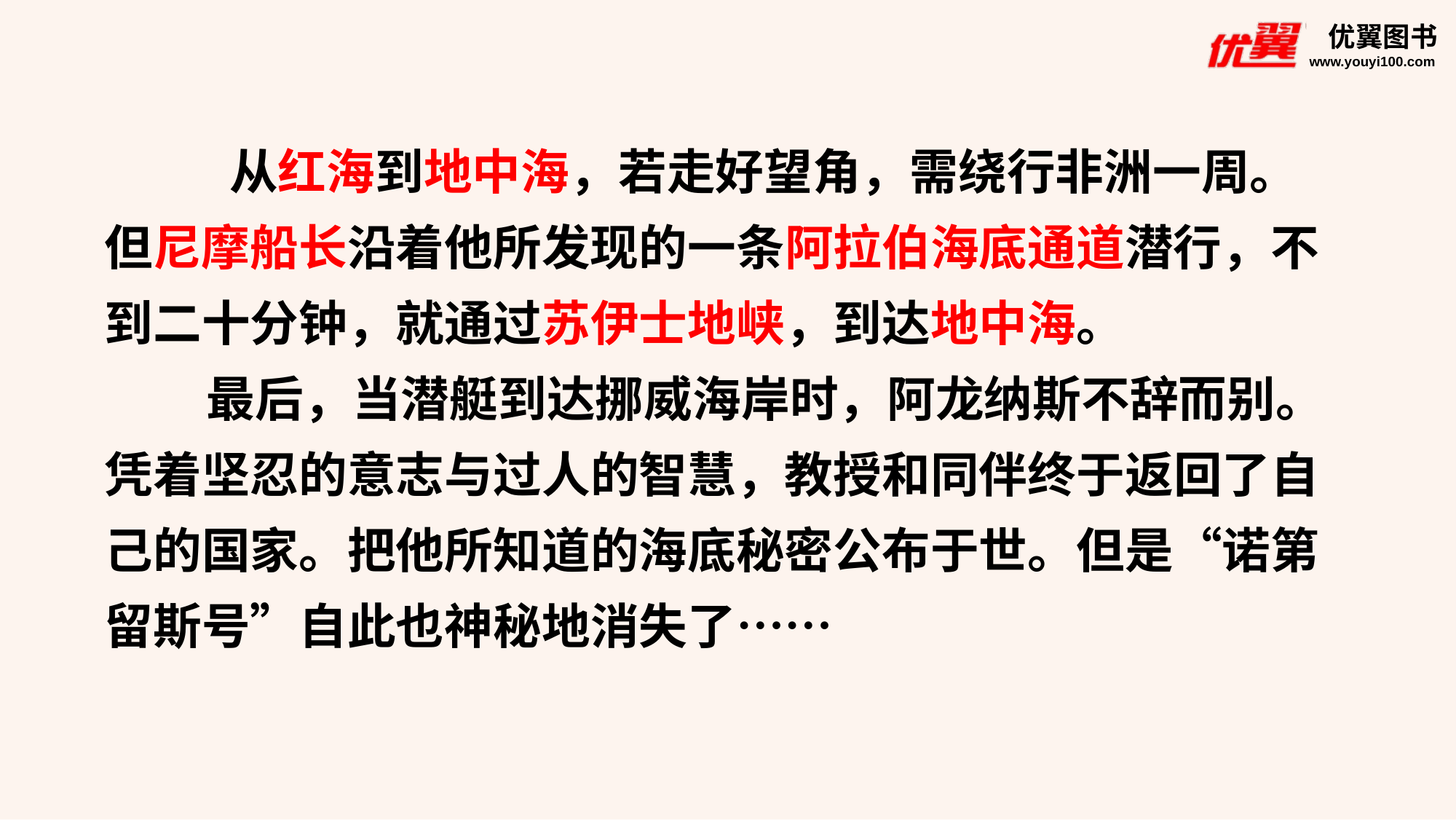

从红海到地中海，若走好望角，需绕行非洲一周。但尼摩船长沿着他所发现的一条阿拉伯海底通道潜行，不到二十分钟，就通过苏伊士地峡，到达地中海。
最后，当潜艇到达挪威海岸时，阿龙纳斯不辞而别。凭着坚忍的意志与过人的智慧，教授和同伴终于返回了自己的国家。把他所知道的海底秘密公布于世。但是“诺第留斯号”自此也神秘地消失了……